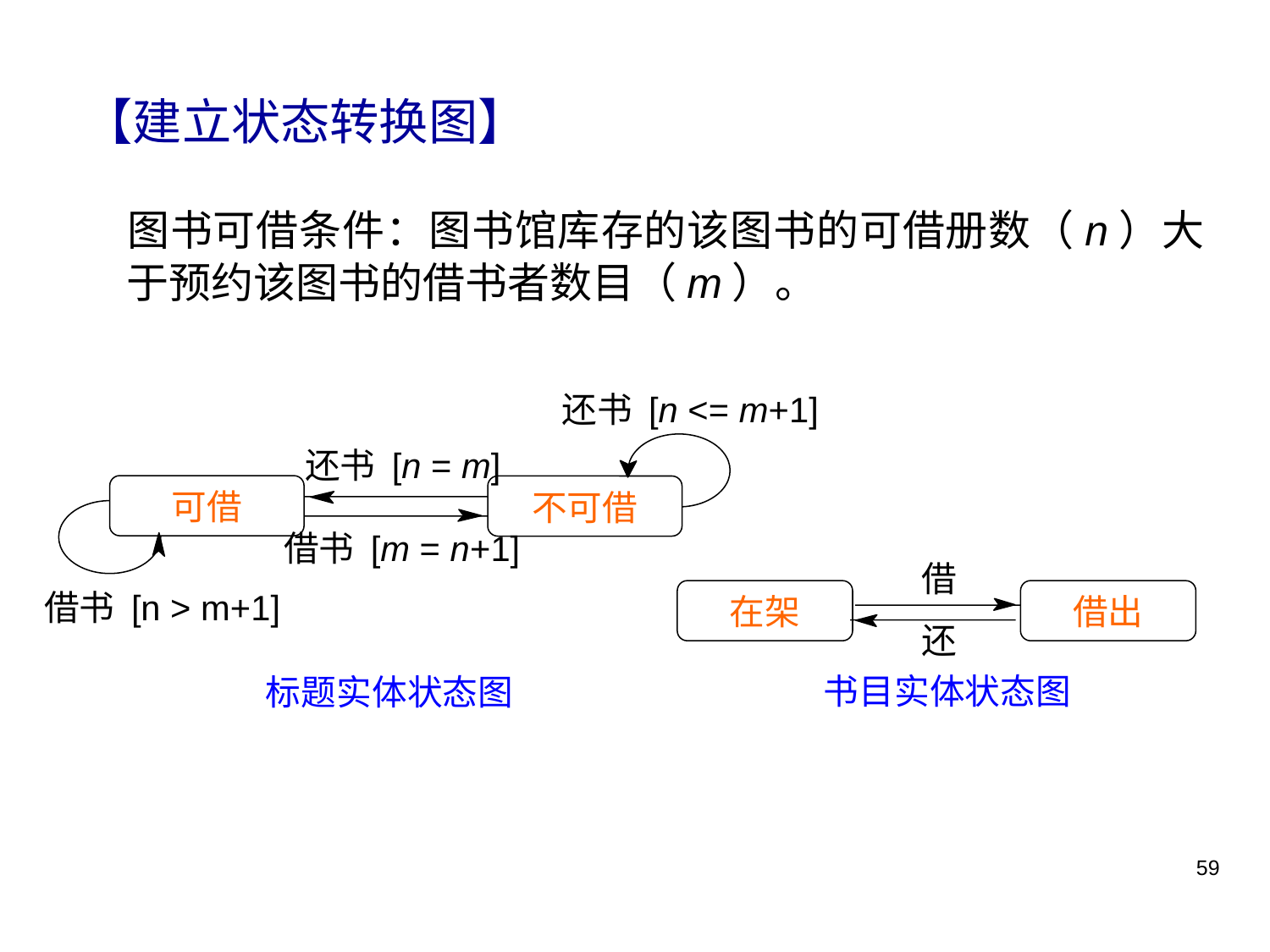

【建立状态转换图】
	图书可借条件：图书馆库存的该图书的可借册数（n）大于预约该图书的借书者数目（m）。
还书 [n <= m+1]

还书 [n = m]
可借
不可借

借书 [m = n+1]
借书 [n > m+1]
标题实体状态图

借
在架
借出

还

书目实体状态图
59